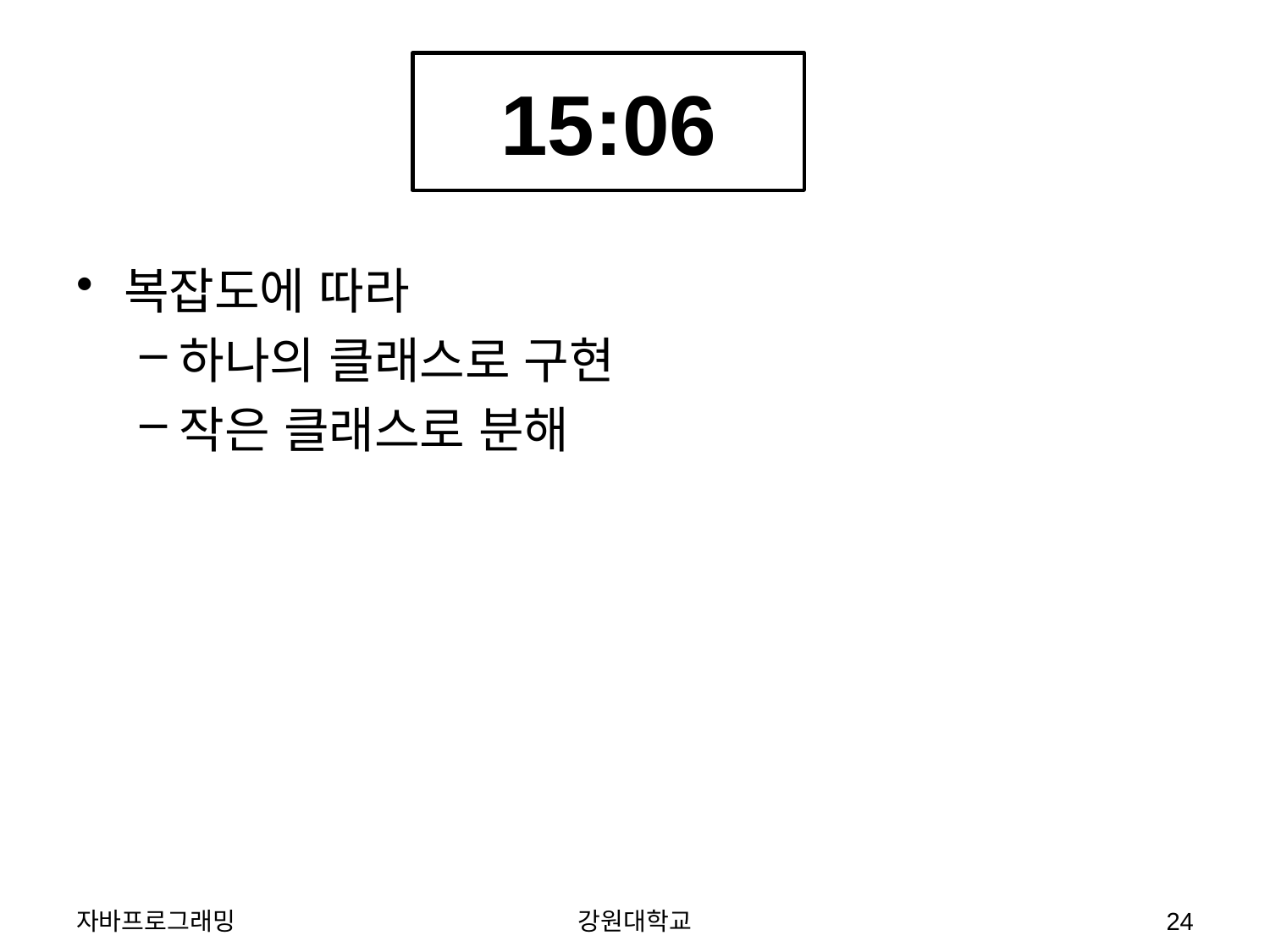

15:06
복잡도에 따라
하나의 클래스로 구현
작은 클래스로 분해
자바프로그래밍
강원대학교
24